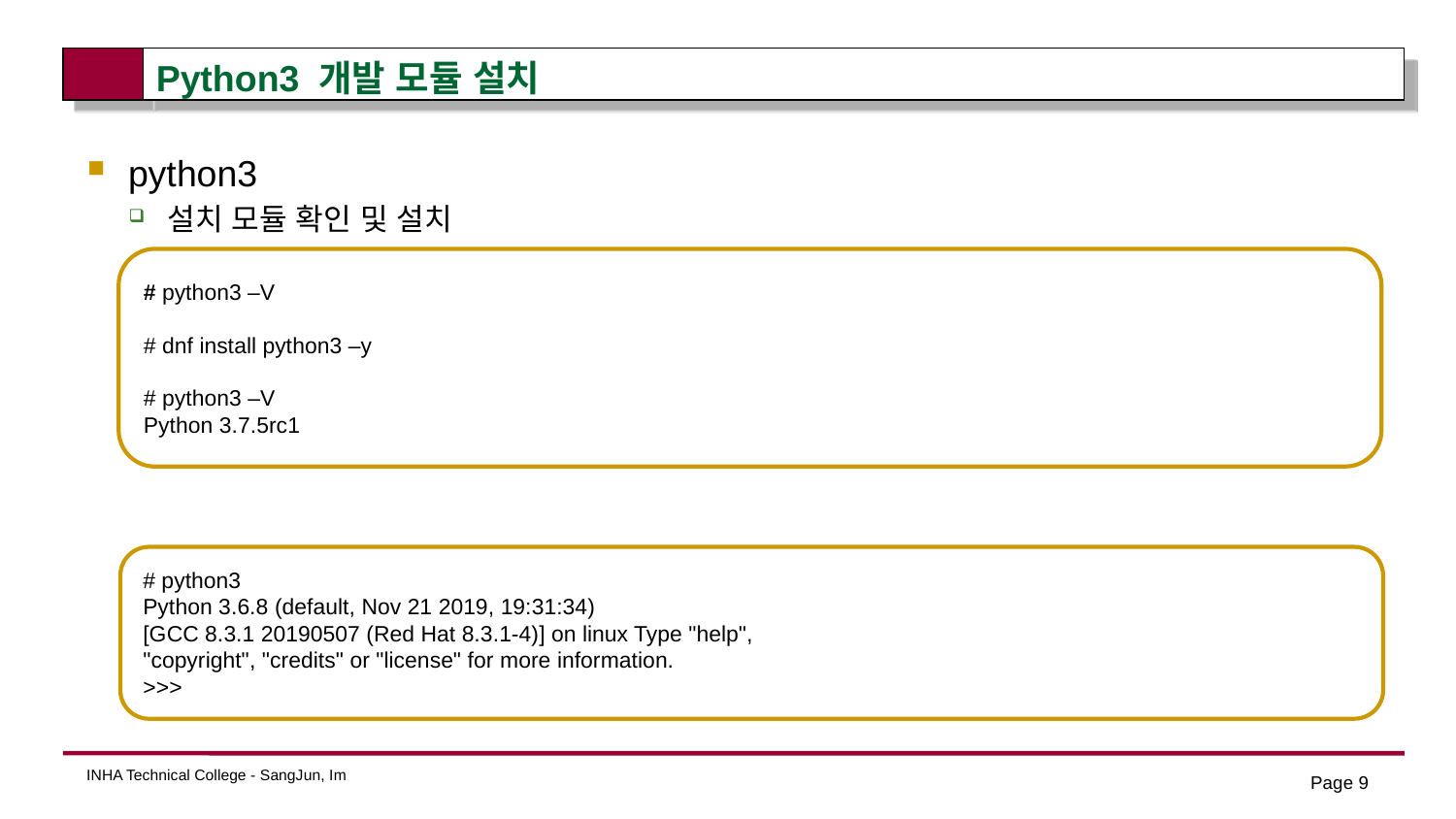

# Python3 개발 모듈 설치
python3
설치 모듈 확인 및 설치

설치 확인
# python3 –V

# dnf install python3 –y

# python3 –V
Python 3.7.5rc1
# python3
Python 3.6.8 (default, Nov 21 2019, 19:31:34)
[GCC 8.3.1 20190507 (Red Hat 8.3.1-4)] on linux Type "help",
"copyright", "credits" or "license" for more information.
>>>
Page 9